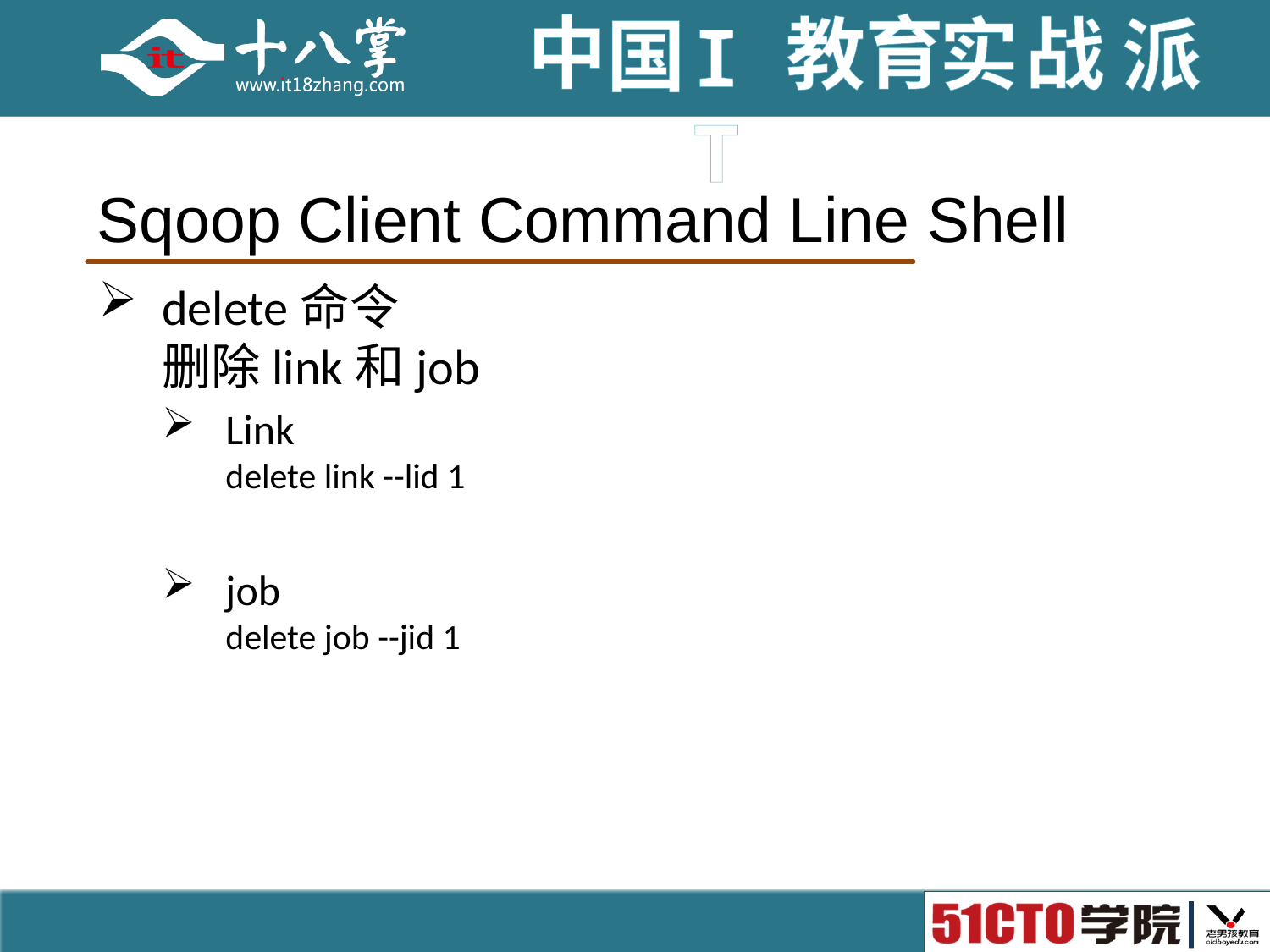

# Sqoop Client Command Line Shell
delete命令
删除link和job
Link
delete link --lid 1

job
delete job --jid 1